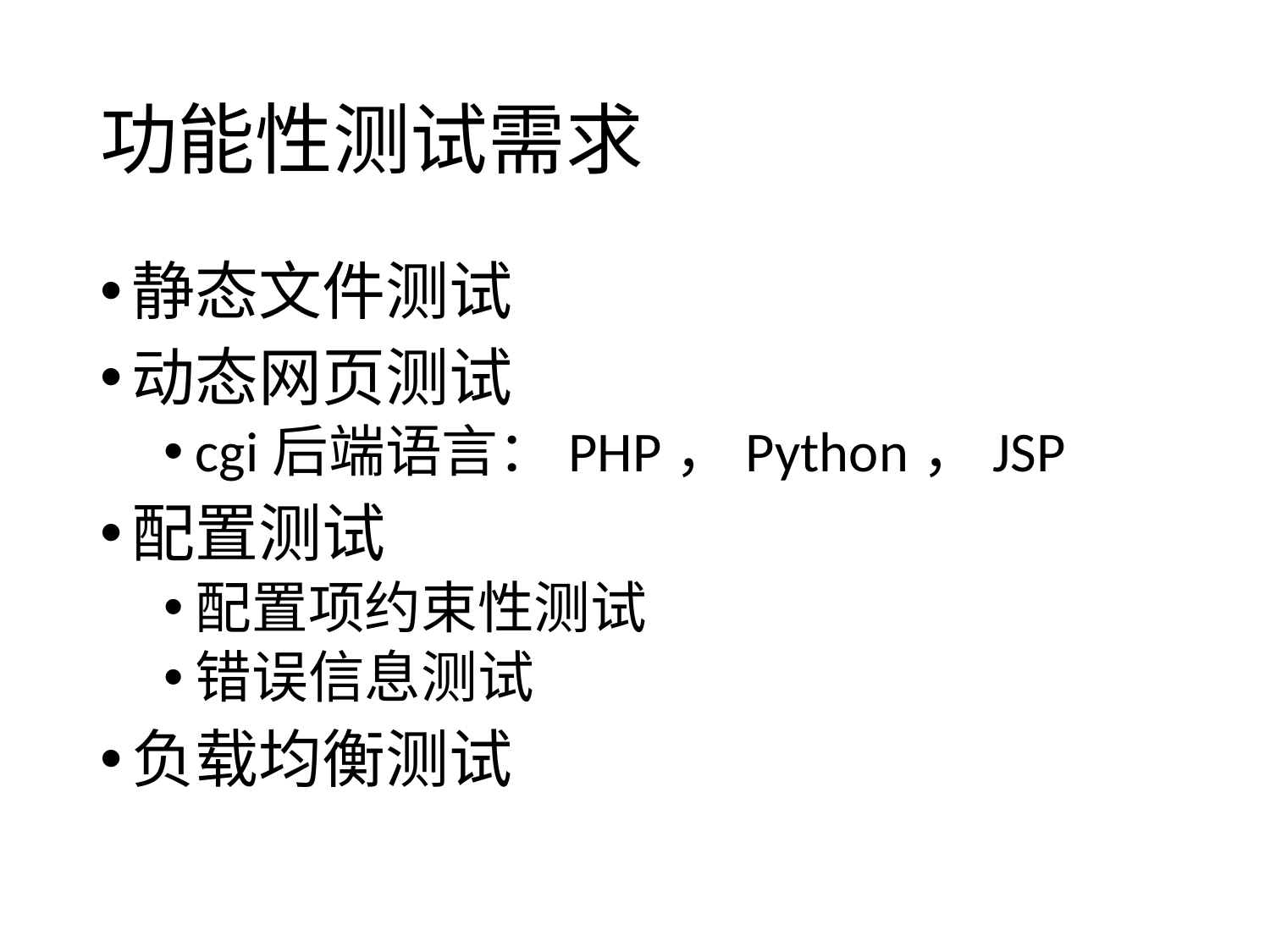

# 功能性测试需求
静态文件测试
动态网页测试
cgi后端语言：PHP，Python，JSP
配置测试
配置项约束性测试
错误信息测试
负载均衡测试